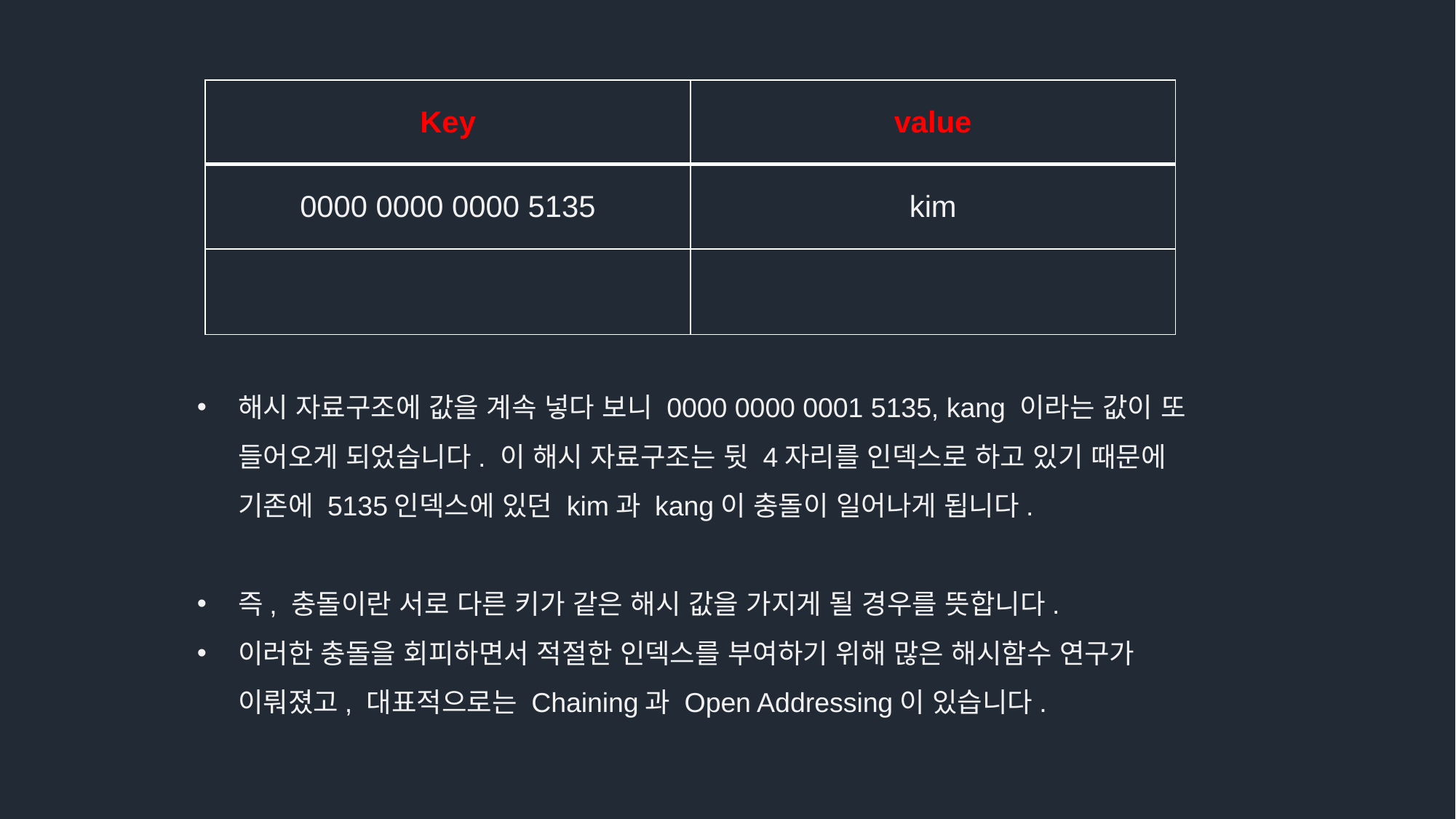

| Key | value |
| --- | --- |
| 0000 0000 0000 5135 | kim |
|  |  |
해시 자료구조에 값을 계속 넣다 보니 0000 0000 0001 5135, kang 이라는 값이 또 들어오게 되었습니다. 이 해시 자료구조는 뒷 4자리를 인덱스로 하고 있기 때문에 기존에 5135인덱스에 있던 kim과 kang이 충돌이 일어나게 됩니다.

즉, 충돌이란 서로 다른 키가 같은 해시 값을 가지게 될 경우를 뜻합니다.
이러한 충돌을 회피하면서 적절한 인덱스를 부여하기 위해 많은 해시함수 연구가 이뤄졌고, 대표적으로는 Chaining과 Open Addressing이 있습니다.